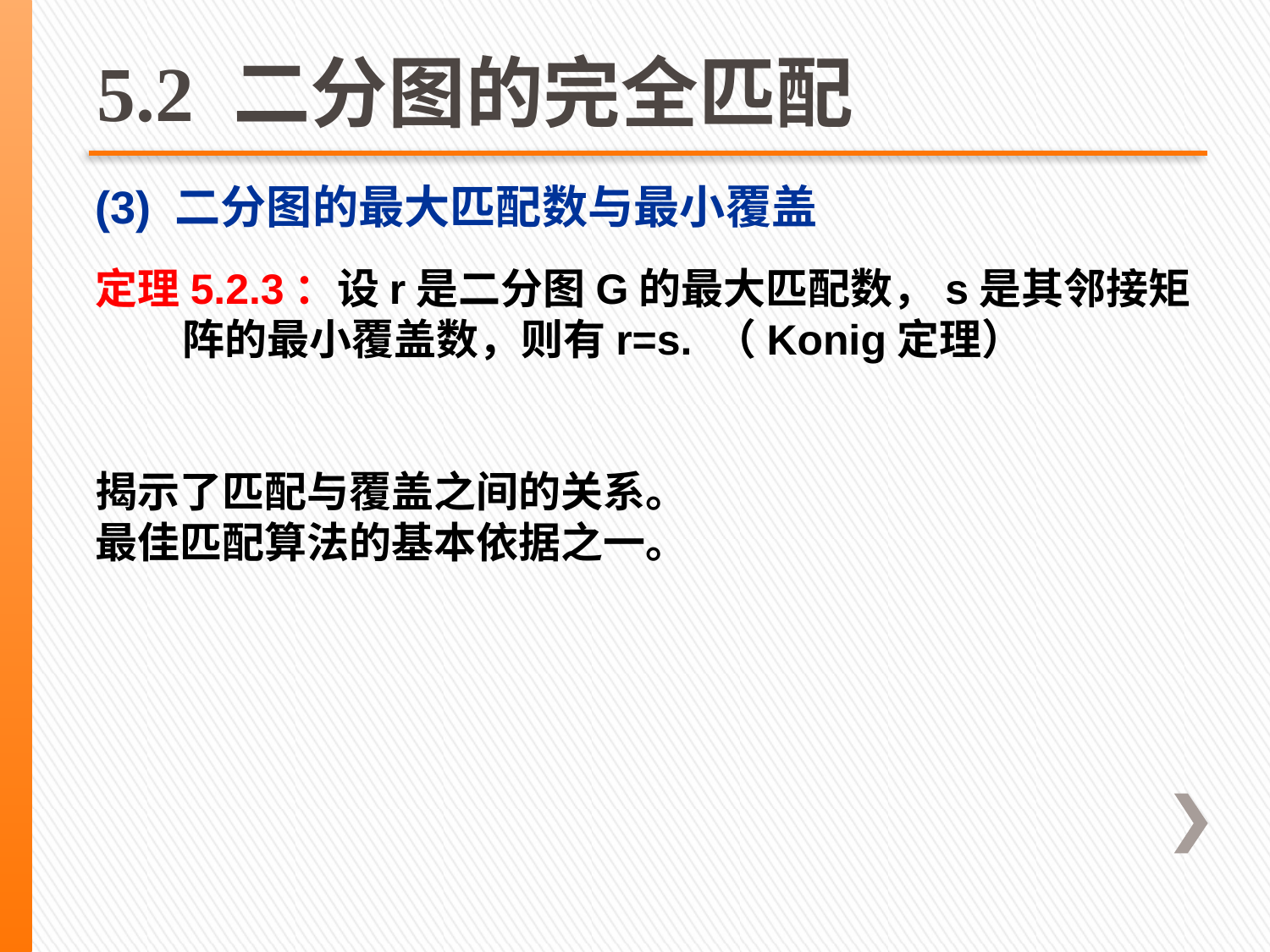

# 5.2 二分图的完全匹配
(3) 二分图的最大匹配数与最小覆盖
定理5.2.3：设r是二分图G的最大匹配数，s是其邻接矩阵的最小覆盖数，则有r=s. （Konig定理）

揭示了匹配与覆盖之间的关系。
最佳匹配算法的基本依据之一。